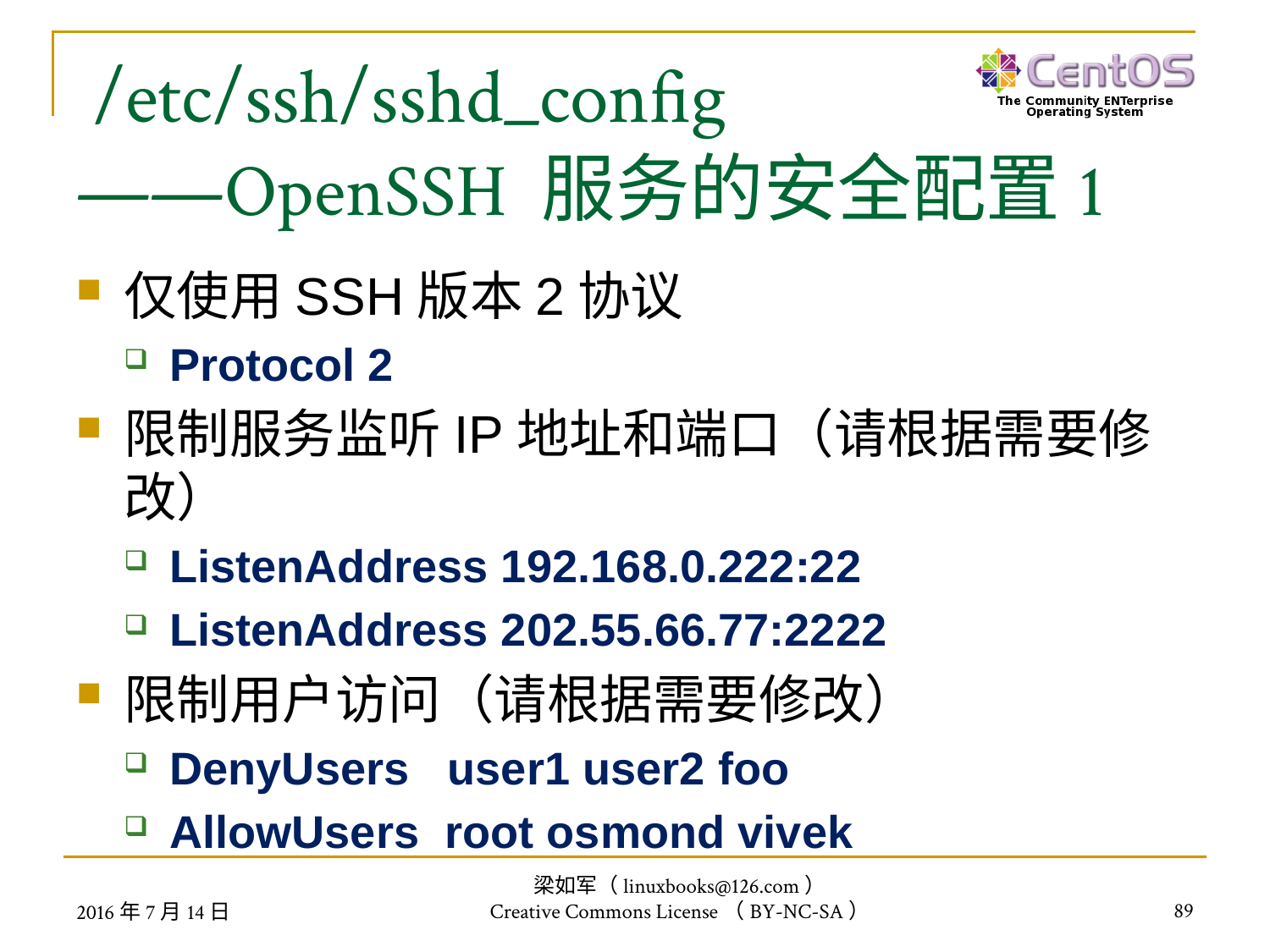

# /etc/ssh/sshd_config ——OpenSSH 服务的安全配置1
仅使用SSH版本2协议
Protocol 2
限制服务监听IP地址和端口（请根据需要修改）
ListenAddress 192.168.0.222:22
ListenAddress 202.55.66.77:2222
限制用户访问（请根据需要修改）
DenyUsers   user1 user2 foo
AllowUsers  root osmond vivek
梁如军（linuxbooks@126.com）
Creative Commons License（BY-NC-SA）
2016年7月14日
89